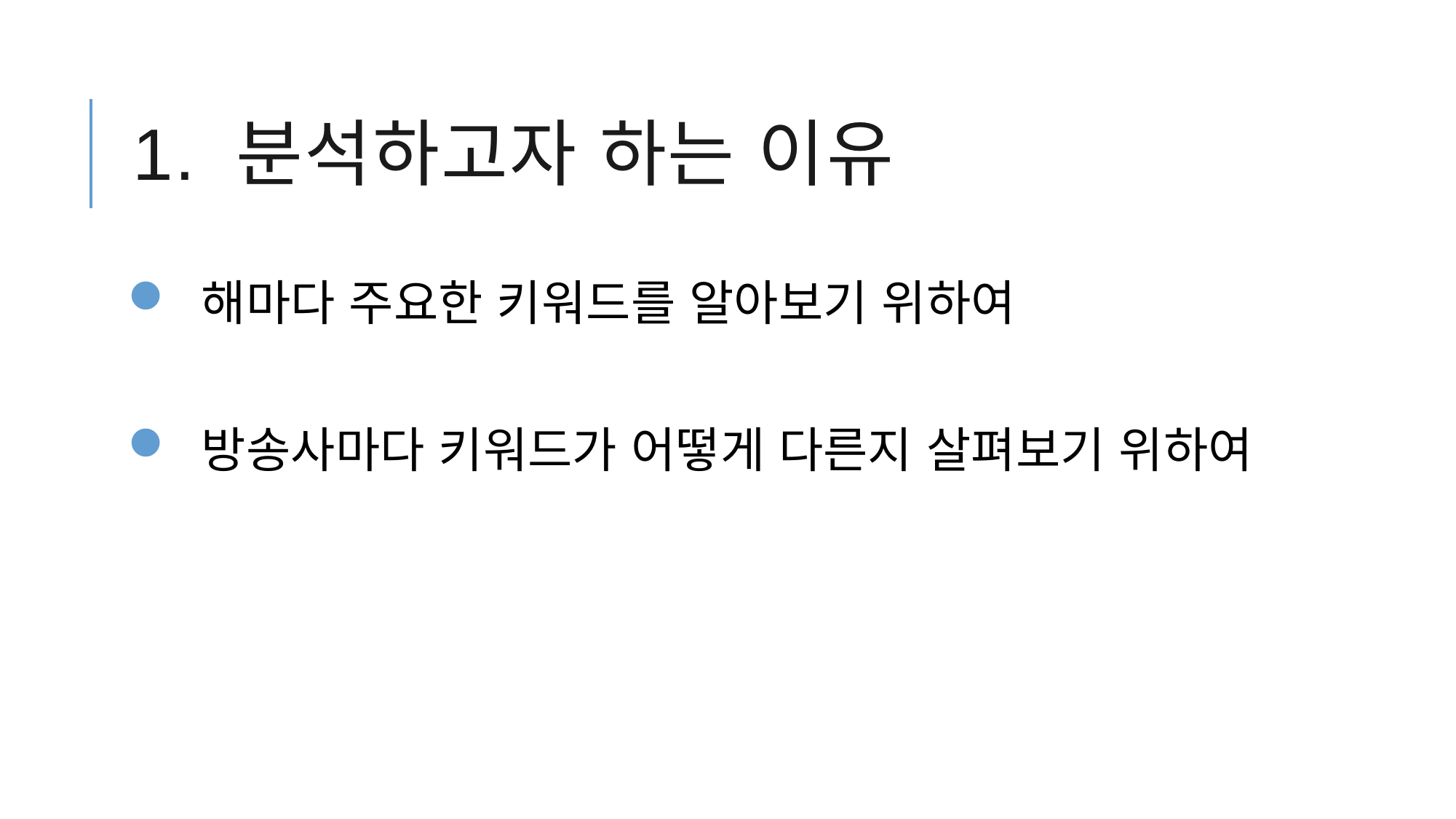

# 1. 분석하고자 하는 이유
 해마다 주요한 키워드를 알아보기 위하여

 방송사마다 키워드가 어떻게 다른지 살펴보기 위하여